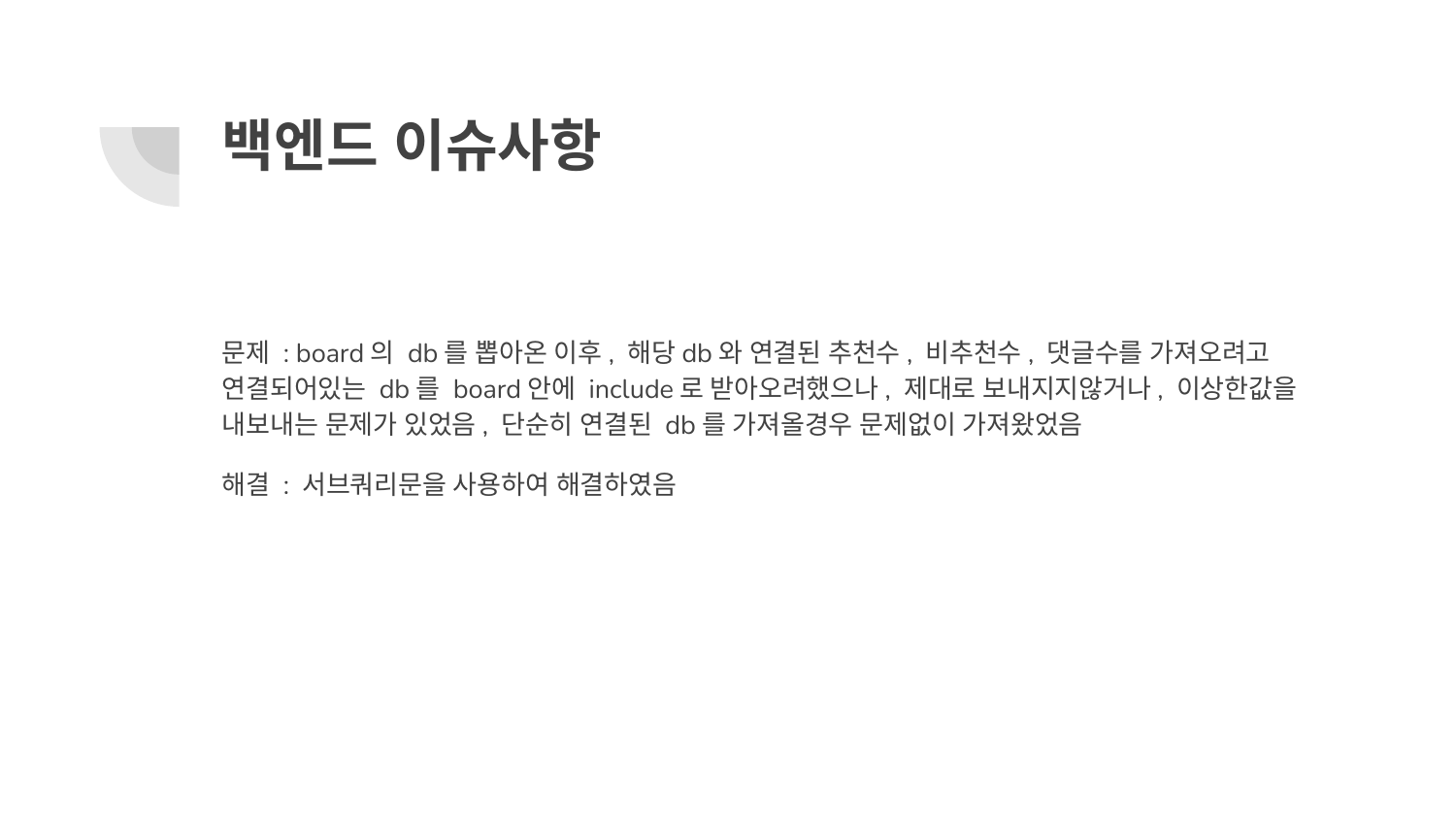

# 백엔드 이슈사항
문제 : board의 db를 뽑아온 이후, 해당db와 연결된 추천수, 비추천수, 댓글수를 가져오려고 연결되어있는 db를 board안에 include로 받아오려했으나, 제대로 보내지지않거나, 이상한값을 내보내는 문제가 있었음, 단순히 연결된 db를 가져올경우 문제없이 가져왔었음
해결 : 서브쿼리문을 사용하여 해결하였음